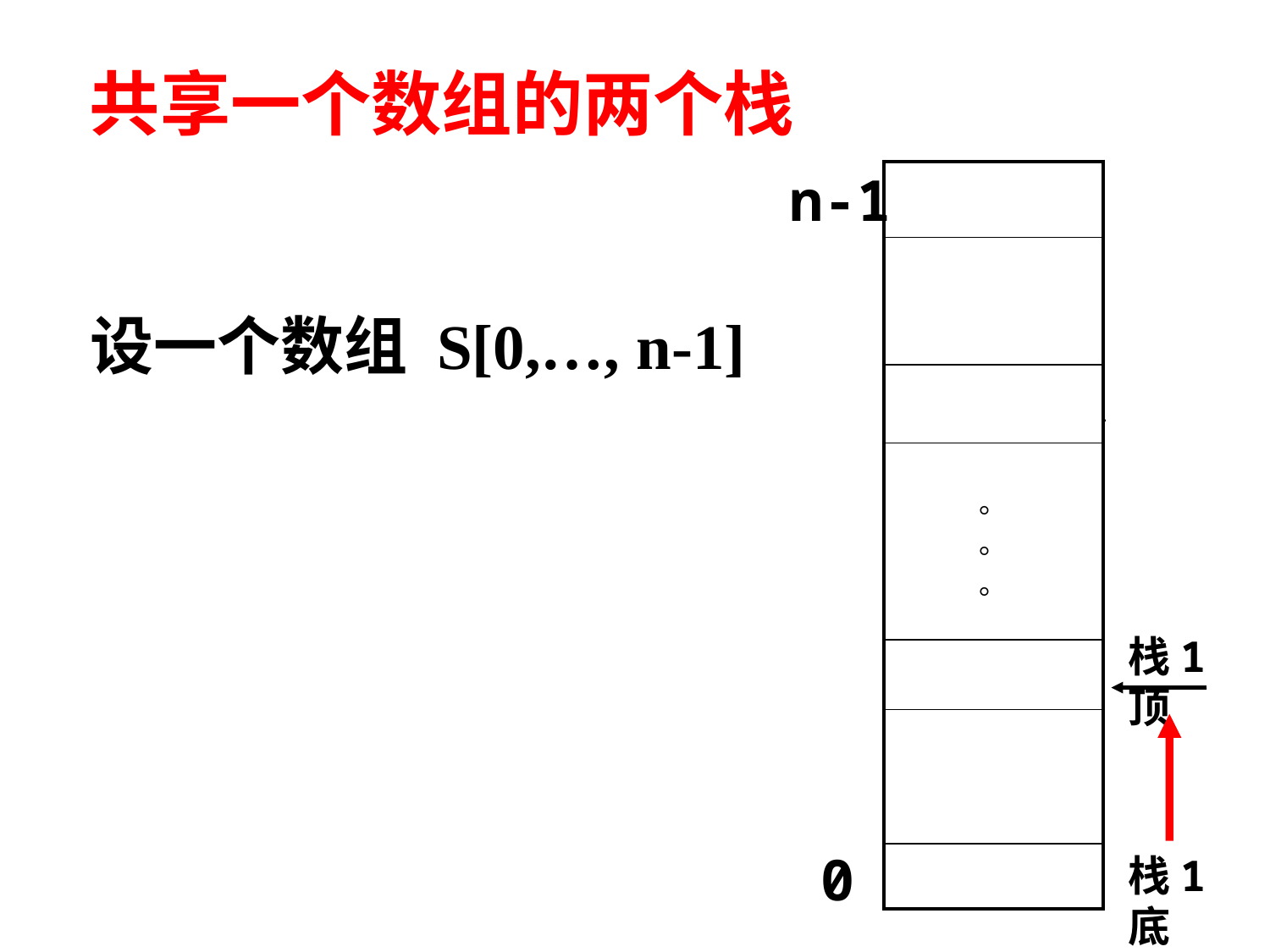

共享一个数组的两个栈

n-1
|  |
| --- |
|  |
|  |
| 。 。 。 |
|  |
|  |
|  |
栈2底

设一个数组 S[0,…, n-1]
栈2顶

栈1顶

0
栈1底